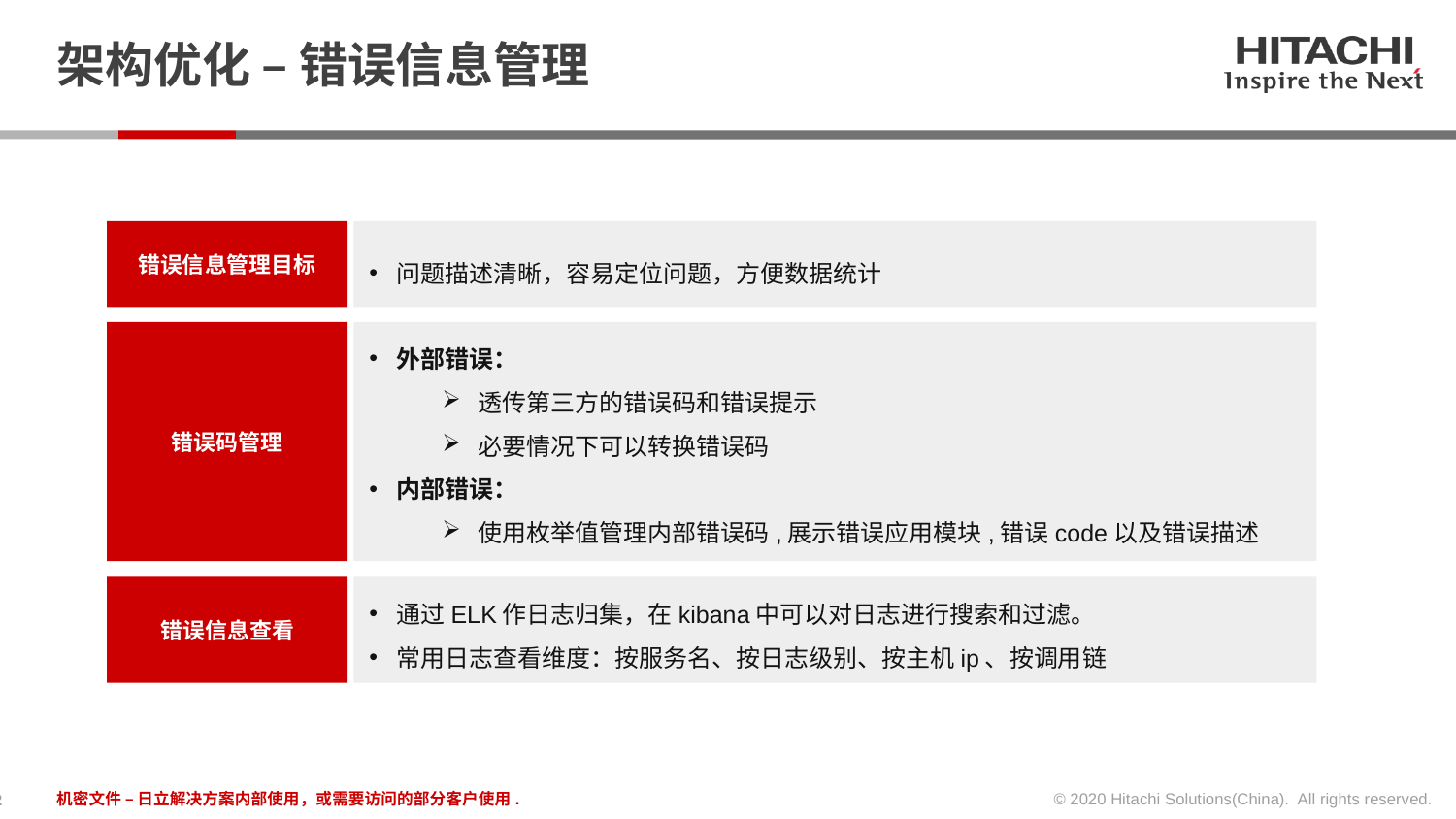

# 架构优化 – 错误信息管理

错误信息管理目标
问题描述清晰，容易定位问题，方便数据统计
错误码管理

外部错误：
透传第三方的错误码和错误提示
必要情况下可以转换错误码
内部错误：
使用枚举值管理内部错误码,展示错误应用模块,错误code以及错误描述
错误信息查看

通过ELK作日志归集，在kibana中可以对日志进行搜索和过滤。
常用日志查看维度：按服务名、按日志级别、按主机ip、按调用链